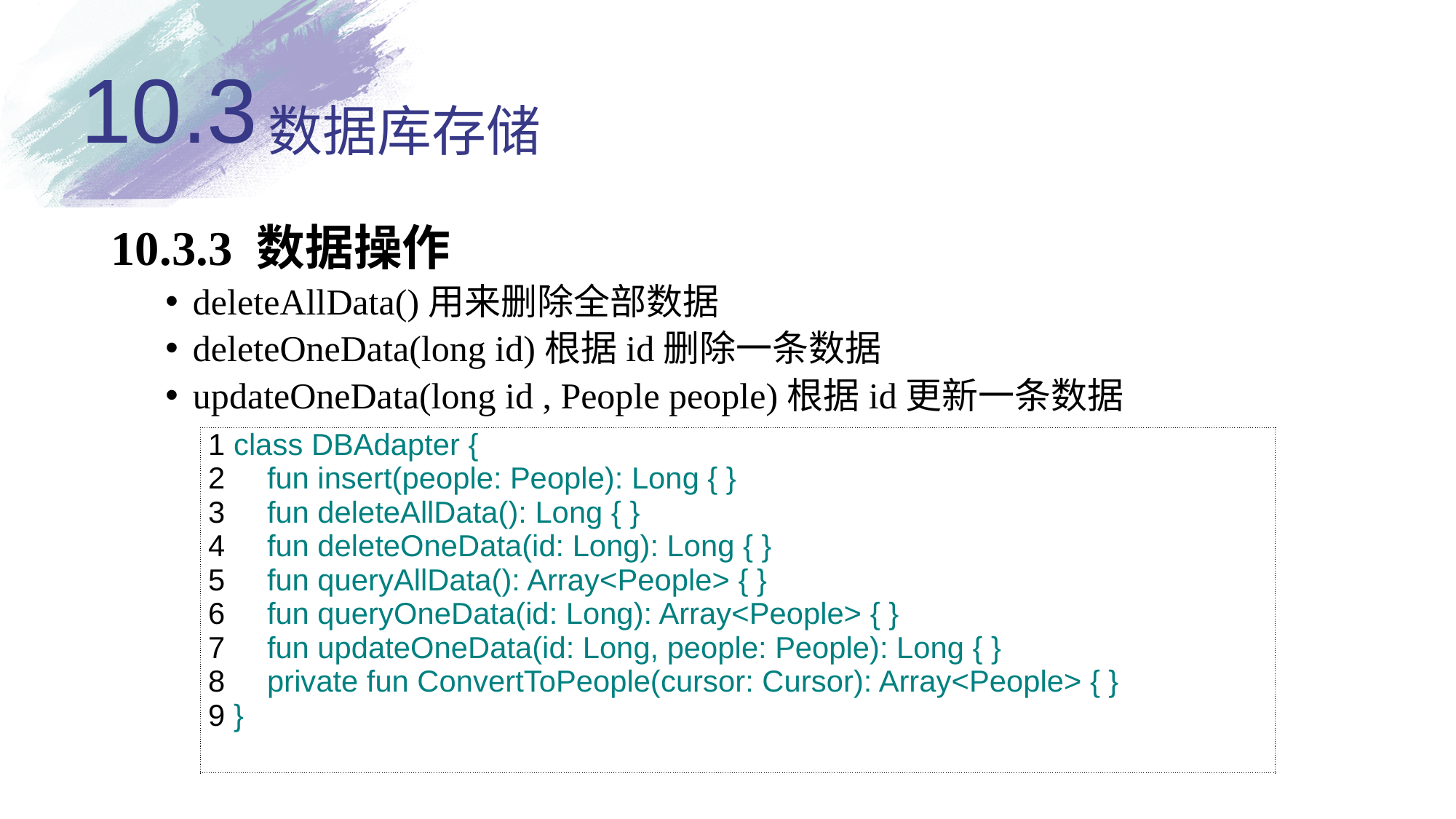

10.3
# 数据库存储
10.3.3 数据操作
deleteAllData()用来删除全部数据
deleteOneData(long id)根据id删除一条数据
updateOneData(long id , People people)根据id更新一条数据
| 1 class DBAdapter { 2     fun insert(people: People): Long { } 3     fun deleteAllData(): Long { } 4     fun deleteOneData(id: Long): Long { } 5     fun queryAllData(): Array<People> { } 6     fun queryOneData(id: Long): Array<People> { } 7     fun updateOneData(id: Long, people: People): Long { } 8     private fun ConvertToPeople(cursor: Cursor): Array<People> { } 9 } |
| --- |